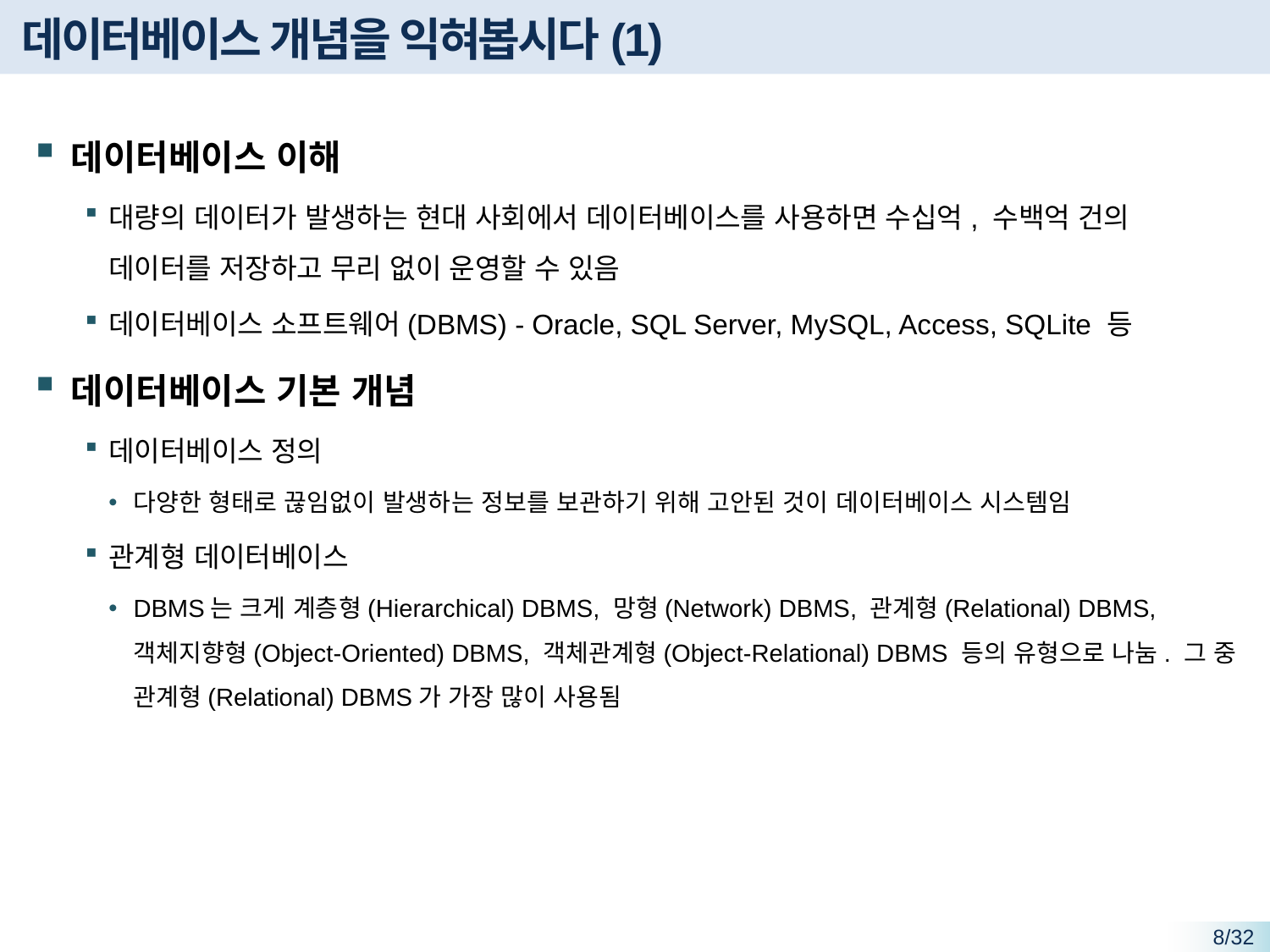

# 데이터베이스 개념을 익혀봅시다(1)
데이터베이스 이해
대량의 데이터가 발생하는 현대 사회에서 데이터베이스를 사용하면 수십억, 수백억 건의 데이터를 저장하고 무리 없이 운영할 수 있음
데이터베이스 소프트웨어(DBMS) - Oracle, SQL Server, MySQL, Access, SQLite 등
데이터베이스 기본 개념
데이터베이스 정의
다양한 형태로 끊임없이 발생하는 정보를 보관하기 위해 고안된 것이 데이터베이스 시스템임
관계형 데이터베이스
DBMS는 크게 계층형(Hierarchical) DBMS, 망형(Network) DBMS, 관계형(Relational) DBMS, 객체지향형(Object-Oriented) DBMS, 객체관계형(Object-Relational) DBMS 등의 유형으로 나눔. 그 중 관계형(Relational) DBMS가 가장 많이 사용됨